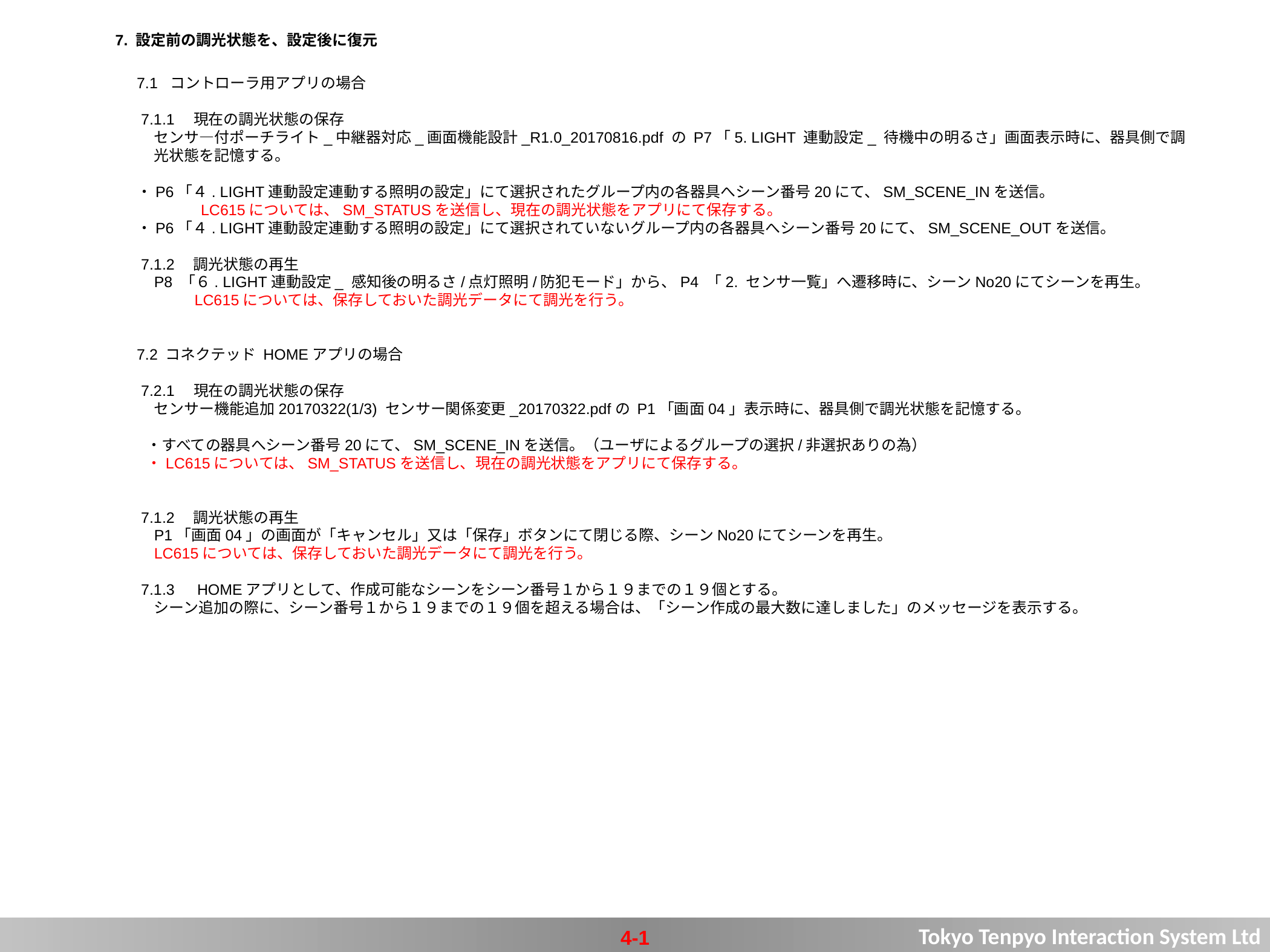

7. 設定前の調光状態を、設定後に復元
7.1  コントローラ用アプリの場合

 7.1.1　現在の調光状態の保存
センサ―付ポーチライト_中継器対応_画面機能設計_R1.0_20170816.pdf の P7「5. LIGHT 連動設定_ 待機中の明るさ」画面表示時に、器具側で調光状態を記憶する。
・P6「４. LIGHT連動設定連動する照明の設定」にて選択されたグループ内の各器具へシーン番号20にて、SM_SCENE_INを送信。
　　　　LC615については、SM_STATUSを送信し、現在の調光状態をアプリにて保存する。
・P6「４. LIGHT連動設定連動する照明の設定」にて選択されていないグループ内の各器具へシーン番号20にて、SM_SCENE_OUTを送信。

 7.1.2　調光状態の再生
P8 「６. LIGHT連動設定_ 感知後の明るさ/点灯照明/防犯モード」から、P4 「2. センサ一覧」へ遷移時に、シーンNo20にてシーンを再生。
 　　 LC615については、保存しておいた調光データにて調光を行う。

7.2 コネクテッド HOMEアプリの場合

 7.2.1　現在の調光状態の保存
センサー機能追加20170322(1/3) センサー関係変更_20170322.pdfの P1「画面04」表示時に、器具側で調光状態を記憶する。
  ・すべての器具へシーン番号20にて、SM_SCENE_INを送信。（ユーザによるグループの選択/非選択ありの為）
  ・LC615については、SM_STATUSを送信し、現在の調光状態をアプリにて保存する。

 7.1.2　調光状態の再生
P1「画面04」の画面が「キャンセル」又は「保存」ボタンにて閉じる際、シーンNo20にてシーンを再生。
LC615については、保存しておいた調光データにて調光を行う。

 7.1.3　HOMEアプリとして、作成可能なシーンをシーン番号１から１９までの１９個とする。
シーン追加の際に、シーン番号１から１９までの１９個を超える場合は、「シーン作成の最大数に達しました」のメッセージを表示する。

4-1